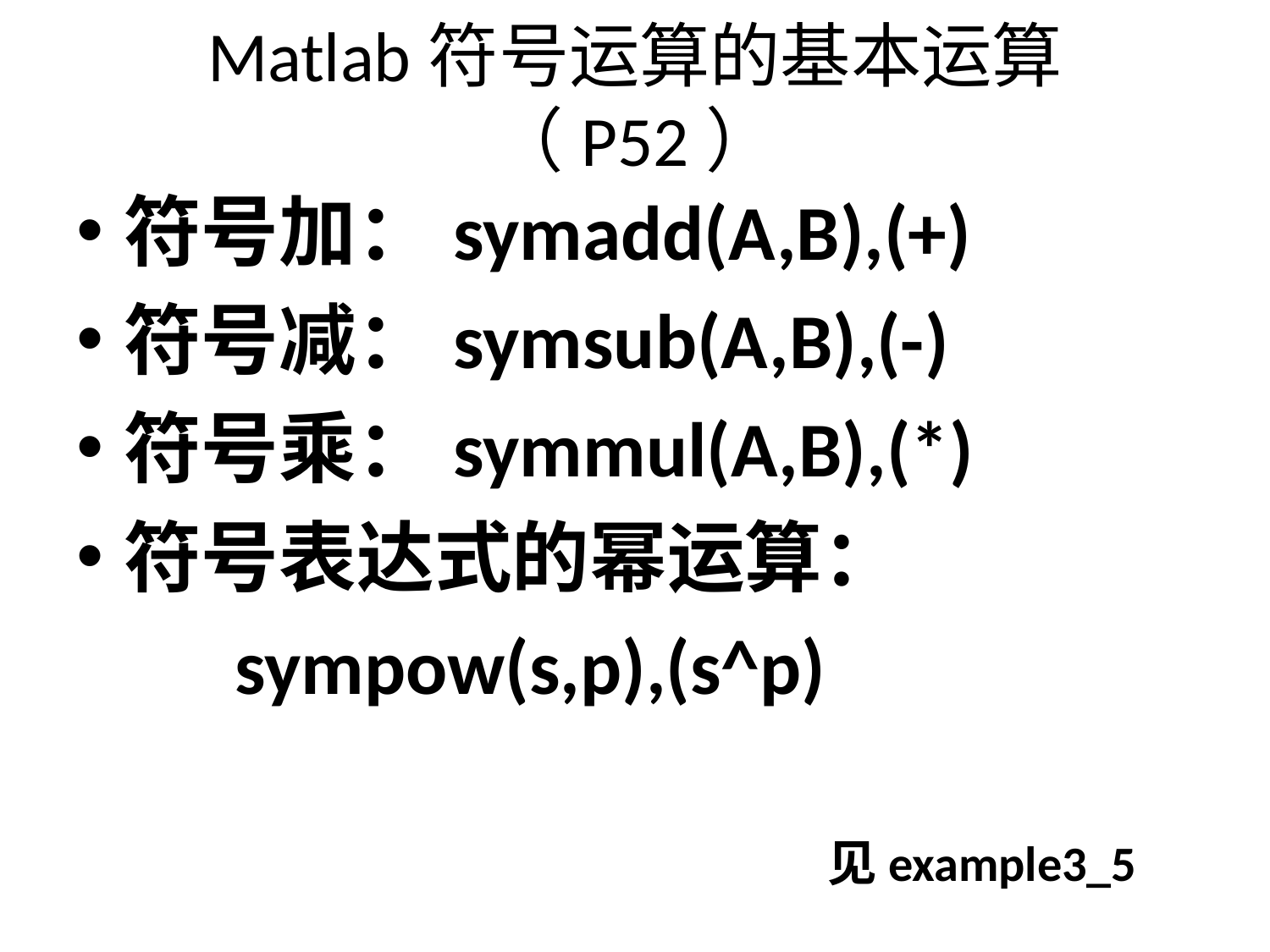

# Matlab符号运算的基本运算（P52）
符号加：symadd(A,B),(+)
符号减：symsub(A,B),(-)
符号乘：symmul(A,B),(*)
符号表达式的幂运算：
           sympow(s,p),(s^p)

见example3_5